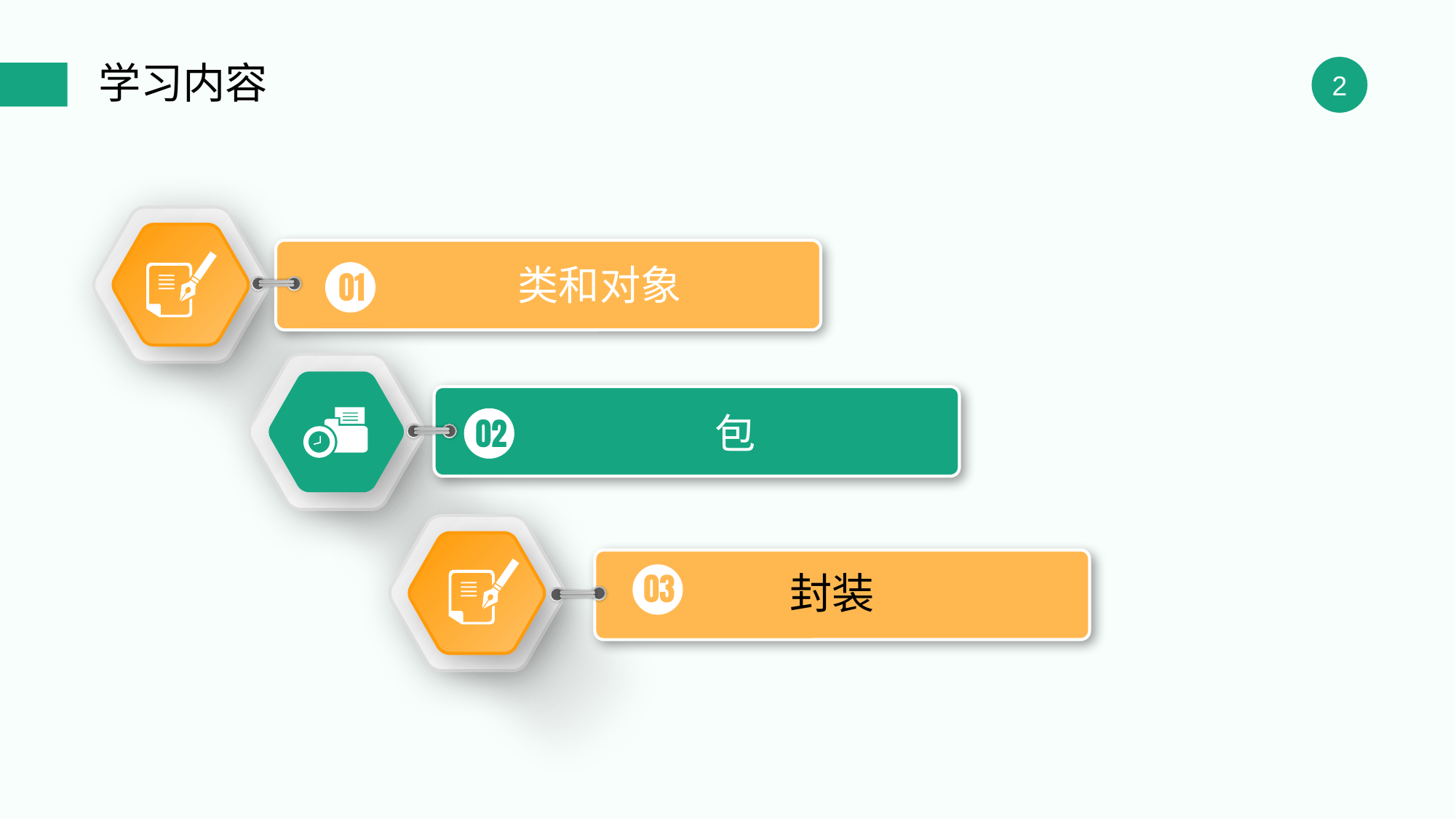

学习内容

类和对象

01

包

02

构造方法的调用

封装

03